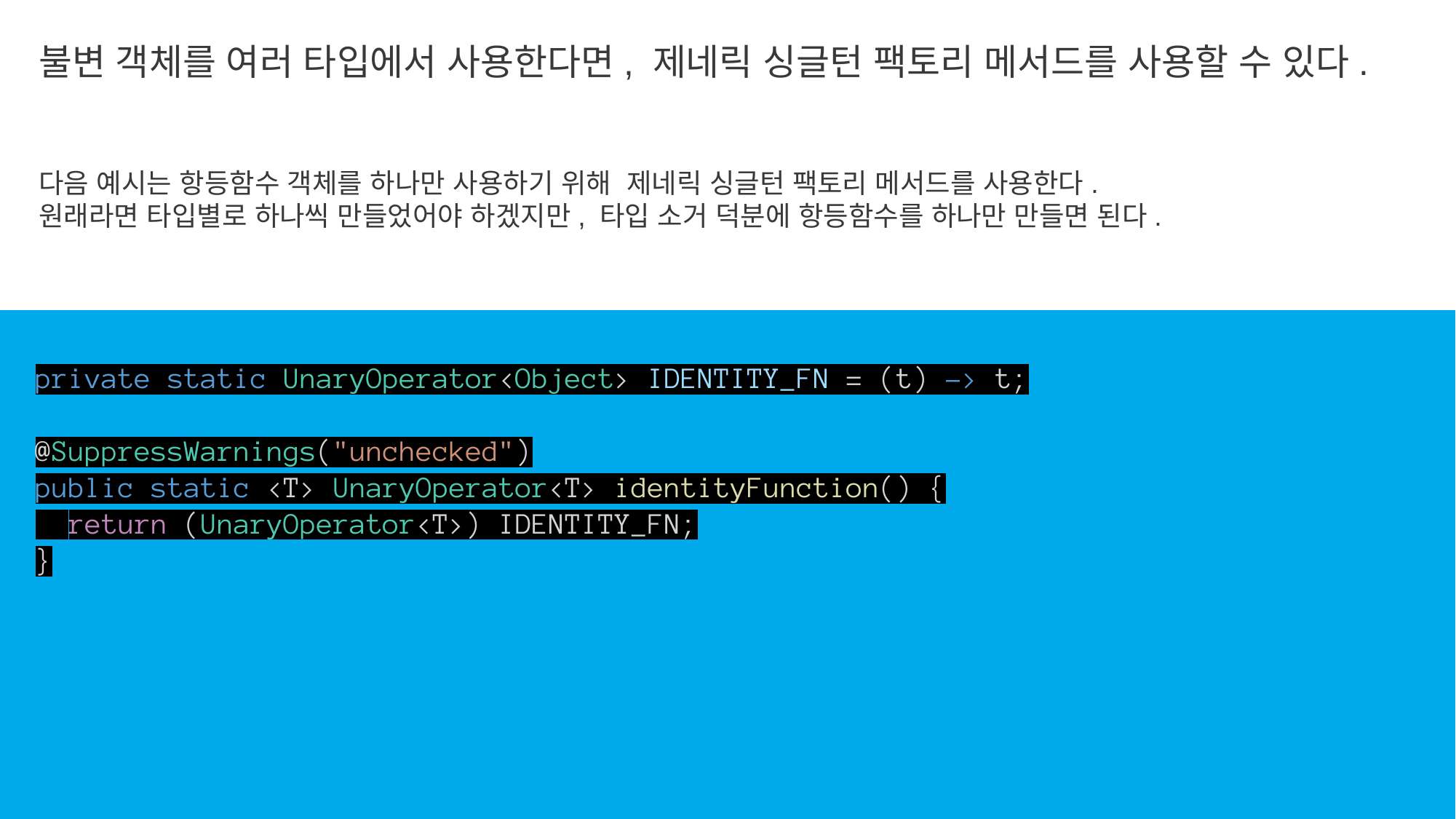

불변 객체를 여러 타입에서 사용한다면, 제네릭 싱글턴 팩토리 메서드를 사용할 수 있다.
다음 예시는 항등함수 객체를 하나만 사용하기 위해  제네릭 싱글턴 팩토리 메서드를 사용한다.
원래라면 타입별로 하나씩 만들었어야 하겠지만, 타입 소거 덕분에 항등함수를 하나만 만들면 된다.

private static UnaryOperator<Object> IDENTITY_FN = (t) -> t;
@SuppressWarnings("unchecked")
public static <T> UnaryOperator<T> identityFunction() {
  return (UnaryOperator<T>) IDENTITY_FN;
}